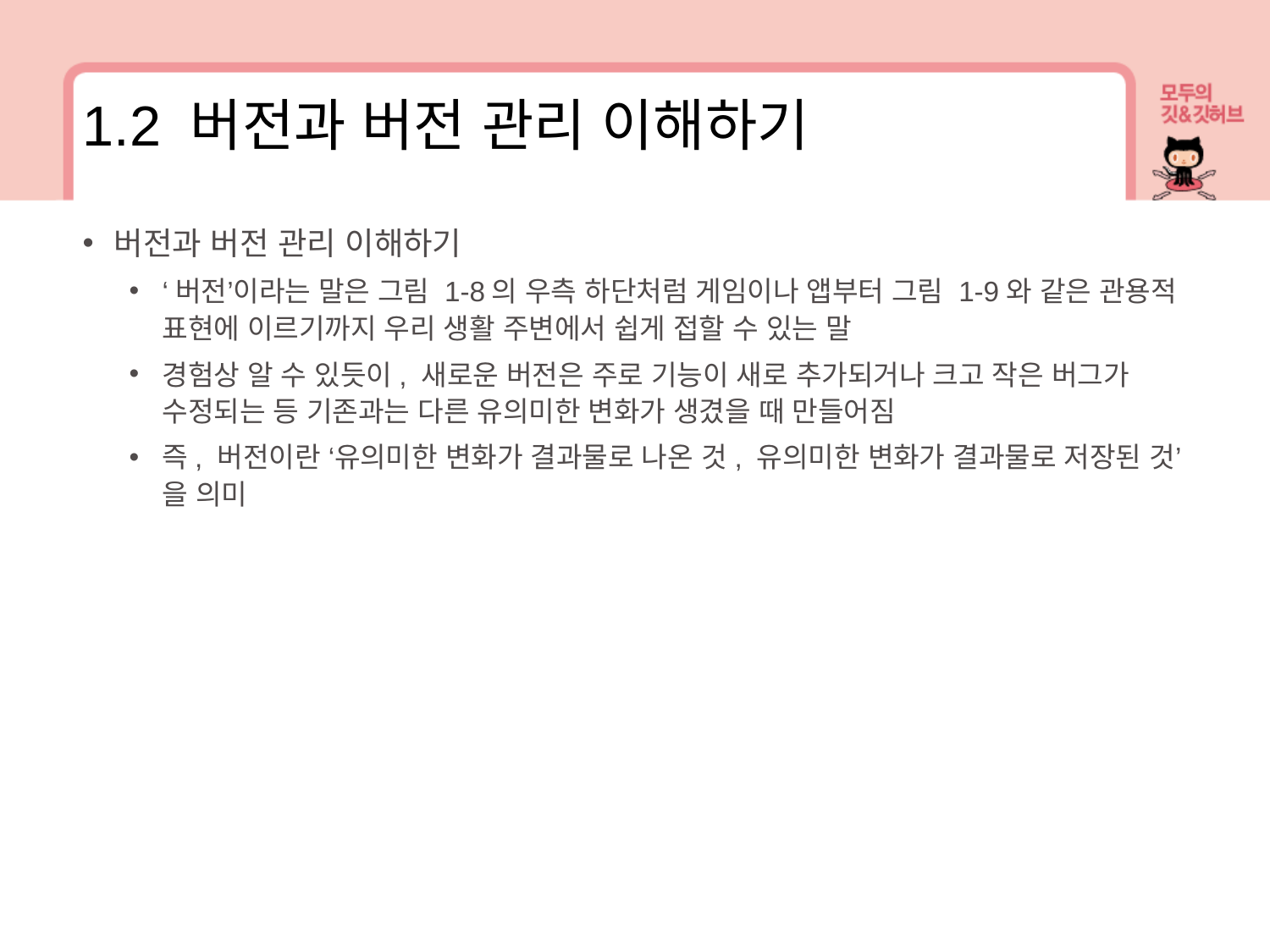

1.2 버전과 버전 관리 이해하기
버전과 버전 관리 이해하기
‘버전’이라는 말은 그림 1-8의 우측 하단처럼 게임이나 앱부터 그림 1-9와 같은 관용적 표현에 이르기까지 우리 생활 주변에서 쉽게 접할 수 있는 말
경험상 알 수 있듯이, 새로운 버전은 주로 기능이 새로 추가되거나 크고 작은 버그가 수정되는 등 기존과는 다른 유의미한 변화가 생겼을 때 만들어짐
즉, 버전이란 ‘유의미한 변화가 결과물로 나온 것, 유의미한 변화가 결과물로 저장된 것’을 의미